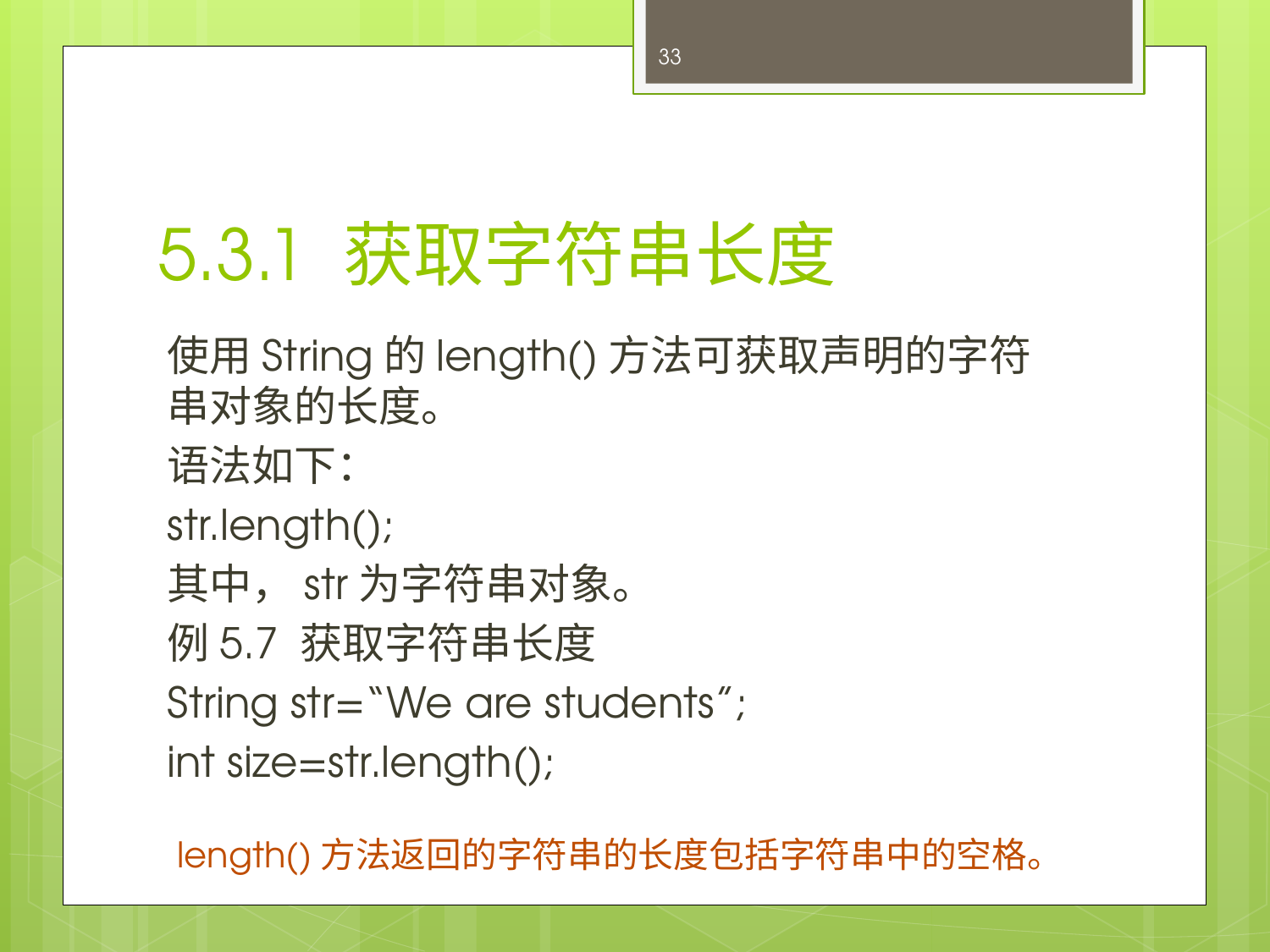

33
# 5.3.1 获取字符串长度
使用String的length()方法可获取声明的字符串对象的长度。
语法如下：
str.length();
其中，str为字符串对象。
例5.7 获取字符串长度
String str=“We are students”;
int size=str.length();

length()方法返回的字符串的长度包括字符串中的空格。